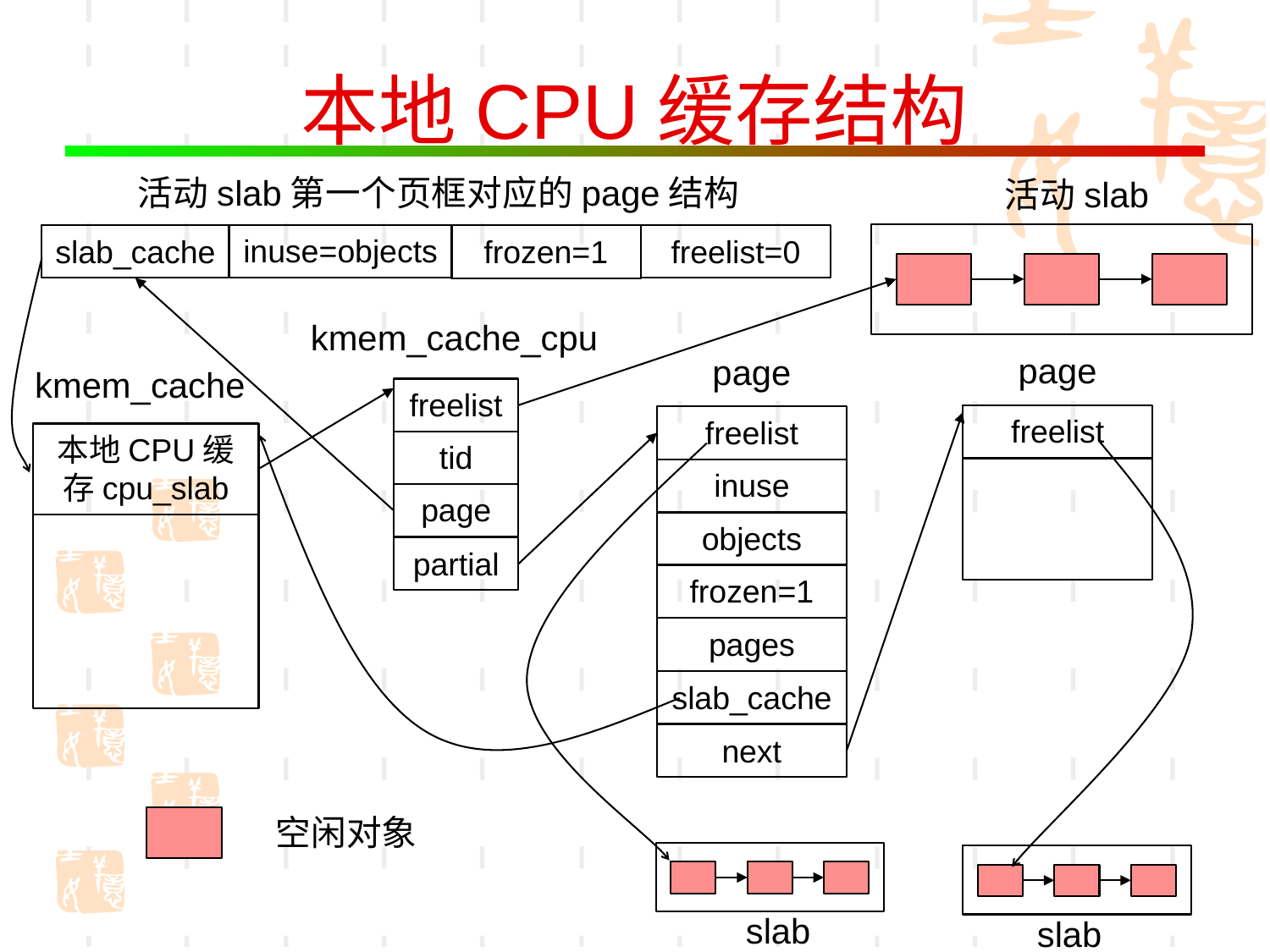

# 本地CPU缓存结构
活动slab第一个页框对应的page结构
活动slab

inuse=objects
freelist=0
slab_cache
frozen=1

kmem_cache_cpu
page
page
kmem_cache
freelist
freelist
freelist
本地CPU缓存cpu_slab
tid

inuse
page
objects

partial
frozen=1
pages
slab_cache
next
空闲对象

slab
slab